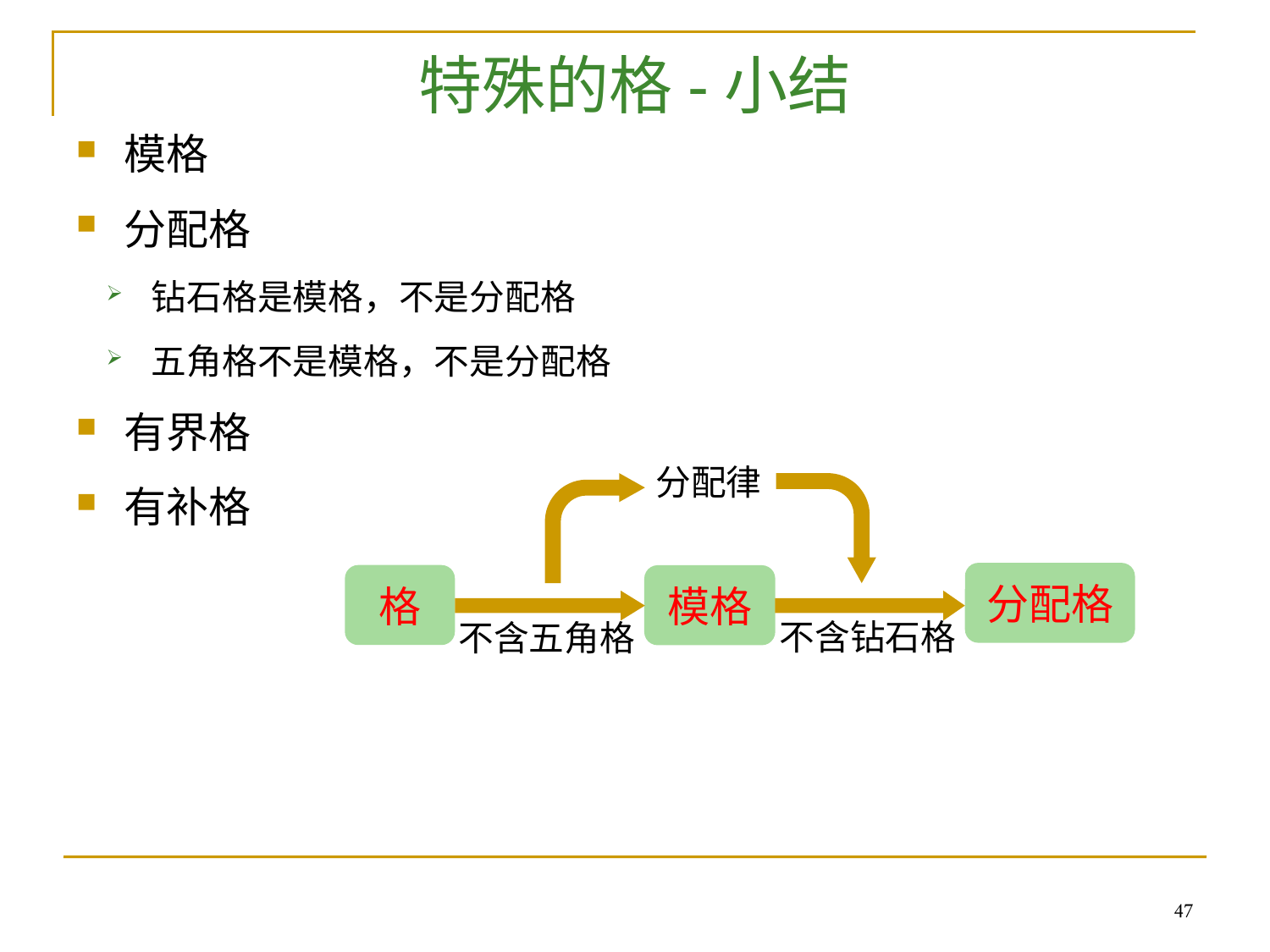

# 特殊的格-小结
模格
分配格
钻石格是模格，不是分配格
五角格不是模格，不是分配格
有界格
有补格
分配律

分配格
格
模格

不含钻石格
不含五角格
47